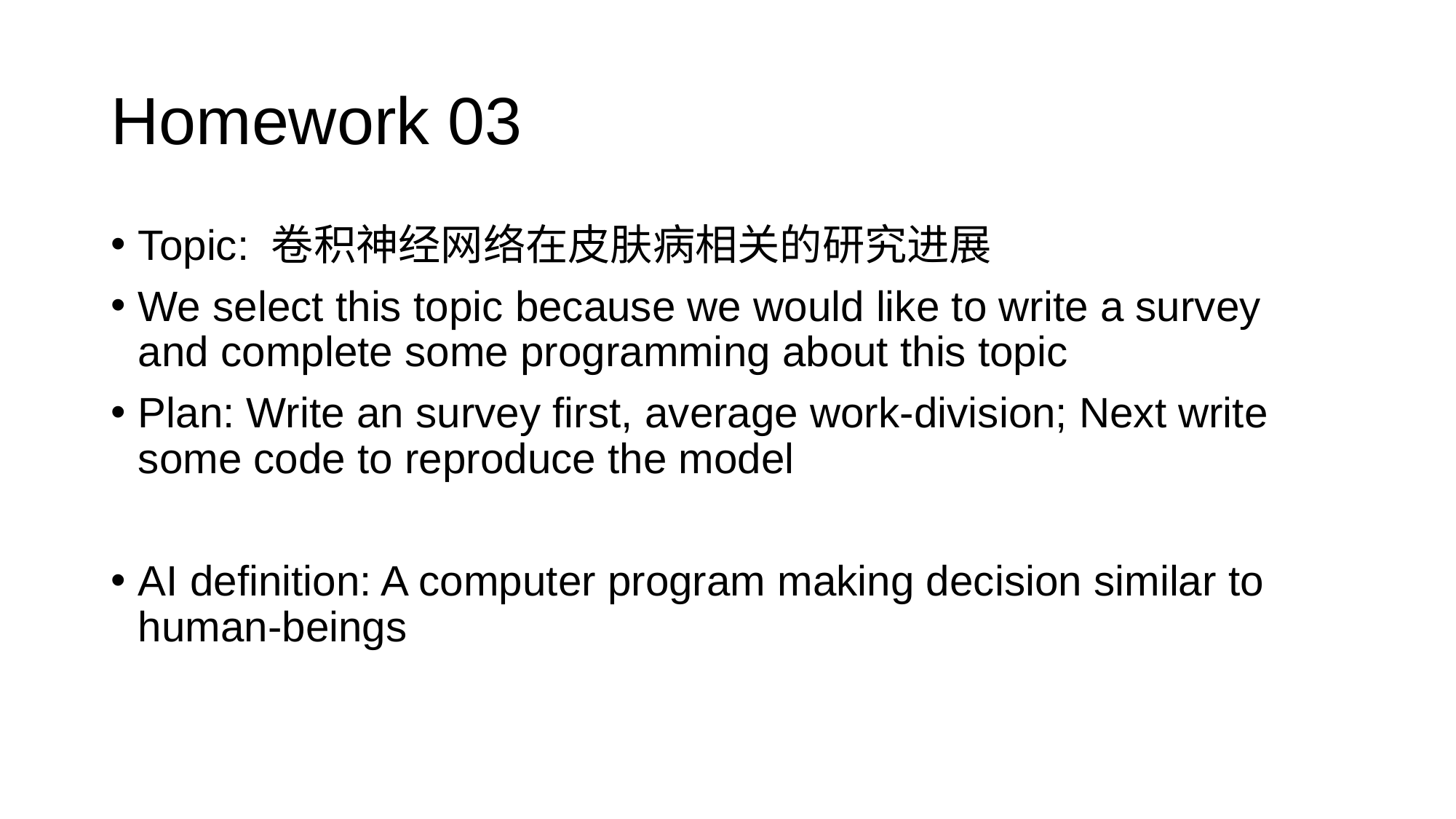

# Homework 03
Topic: 卷积神经网络在皮肤病相关的研究进展
We select this topic because we would like to write a survey and complete some programming about this topic
Plan: Write an survey first, average work-division; Next write some code to reproduce the model

AI definition: A computer program making decision similar to human-beings